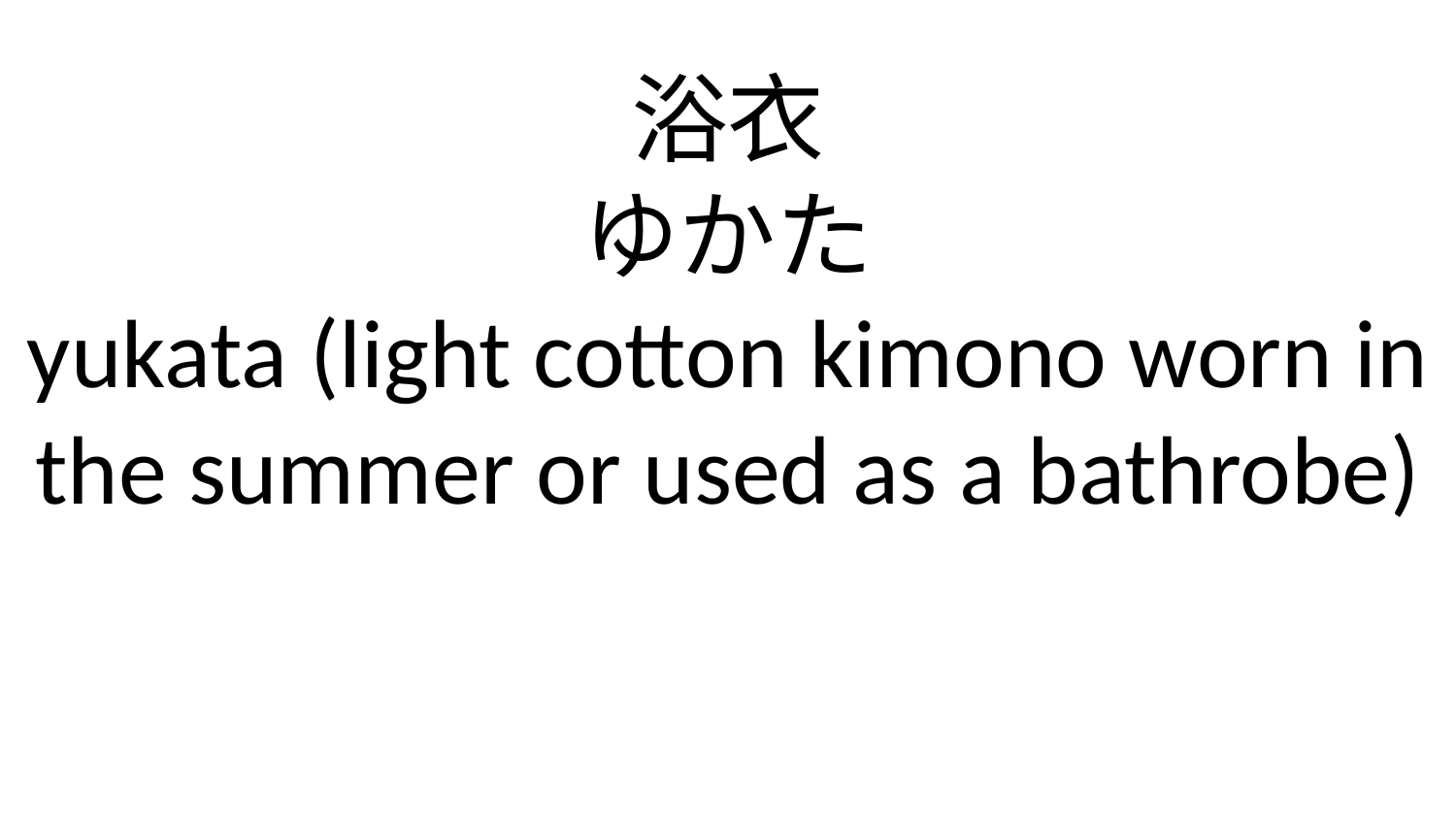

浴衣
ゆかた
yukata (light cotton kimono worn in the summer or used as a bathrobe)